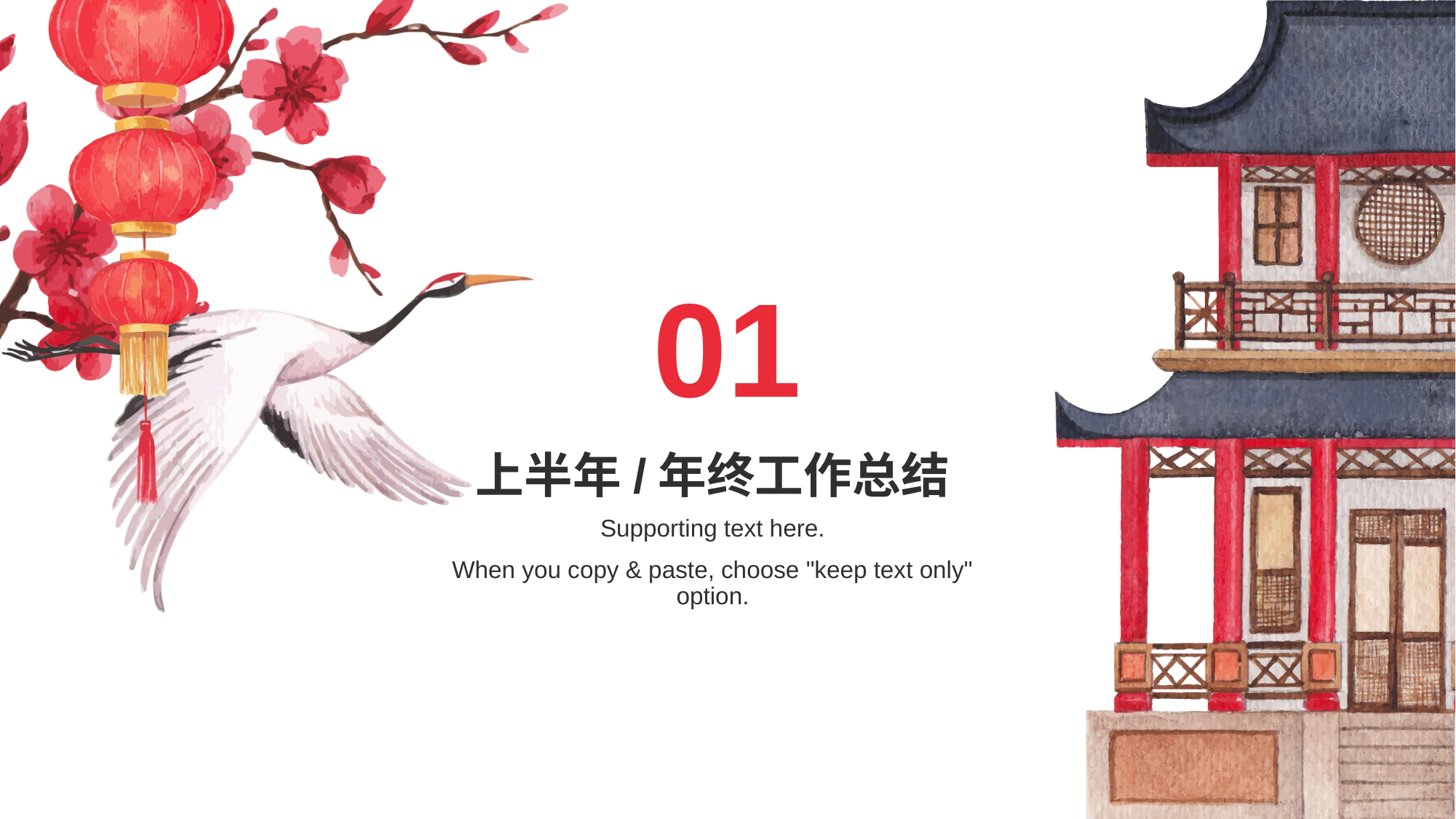

01
# 上半年/年终工作总结
Supporting text here.
When you copy & paste, choose "keep text only" option.